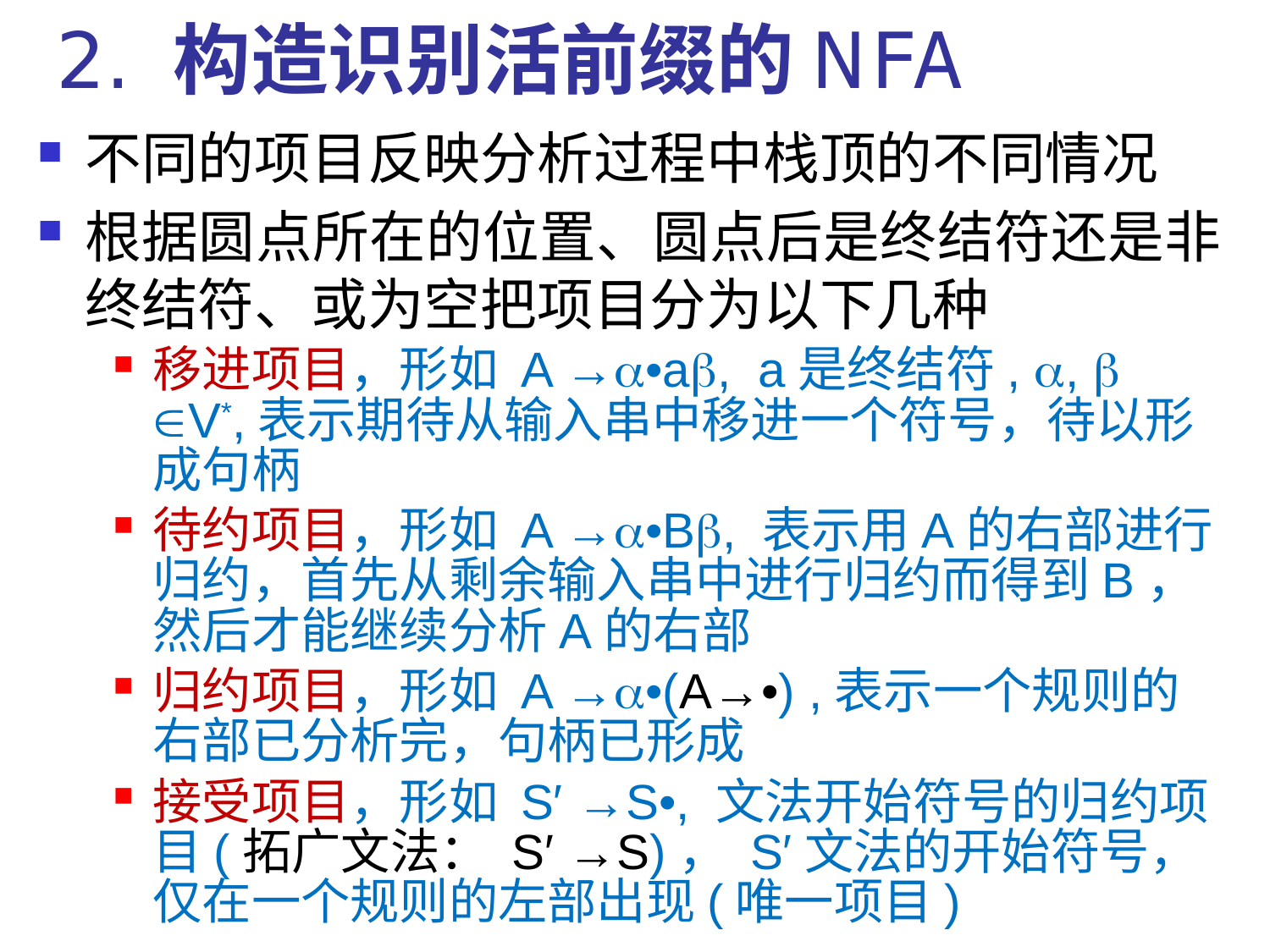

# 2. 构造识别活前缀的NFA
不同的项目反映分析过程中栈顶的不同情况
根据圆点所在的位置、圆点后是终结符还是非终结符、或为空把项目分为以下几种
移进项目，形如 A →α•aβ,  a是终结符, α, β ∈V*,表示期待从输入串中移进一个符号，待以形成句柄
待约项目，形如 A →α•Bβ, 表示用A的右部进行归约，首先从剩余输入串中进行归约而得到B，然后才能继续分析A的右部
归约项目，形如 A →α•(A→•) ,表示一个规则的右部已分析完，句柄已形成
接受项目，形如 S′ →S•, 文法开始符号的归约项目(拓广文法： S′ →S)， S′文法的开始符号，仅在一个规则的左部出现(唯一项目)